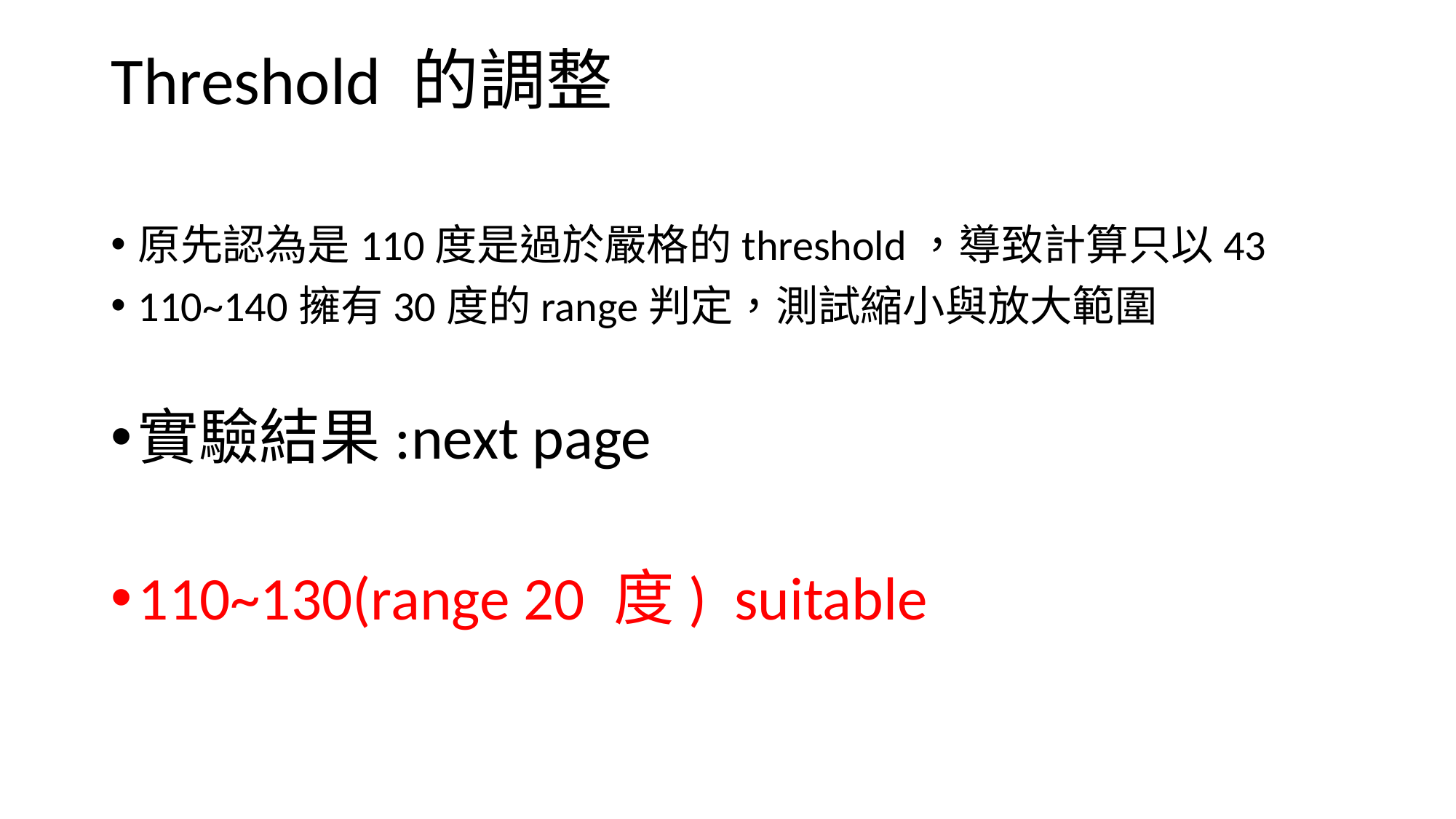

# Threshold 的調整
原先認為是110度是過於嚴格的threshold，導致計算只以43
110~140擁有30度的range判定，測試縮小與放大範圍

實驗結果:next page

110~130(range 20 度)  suitable